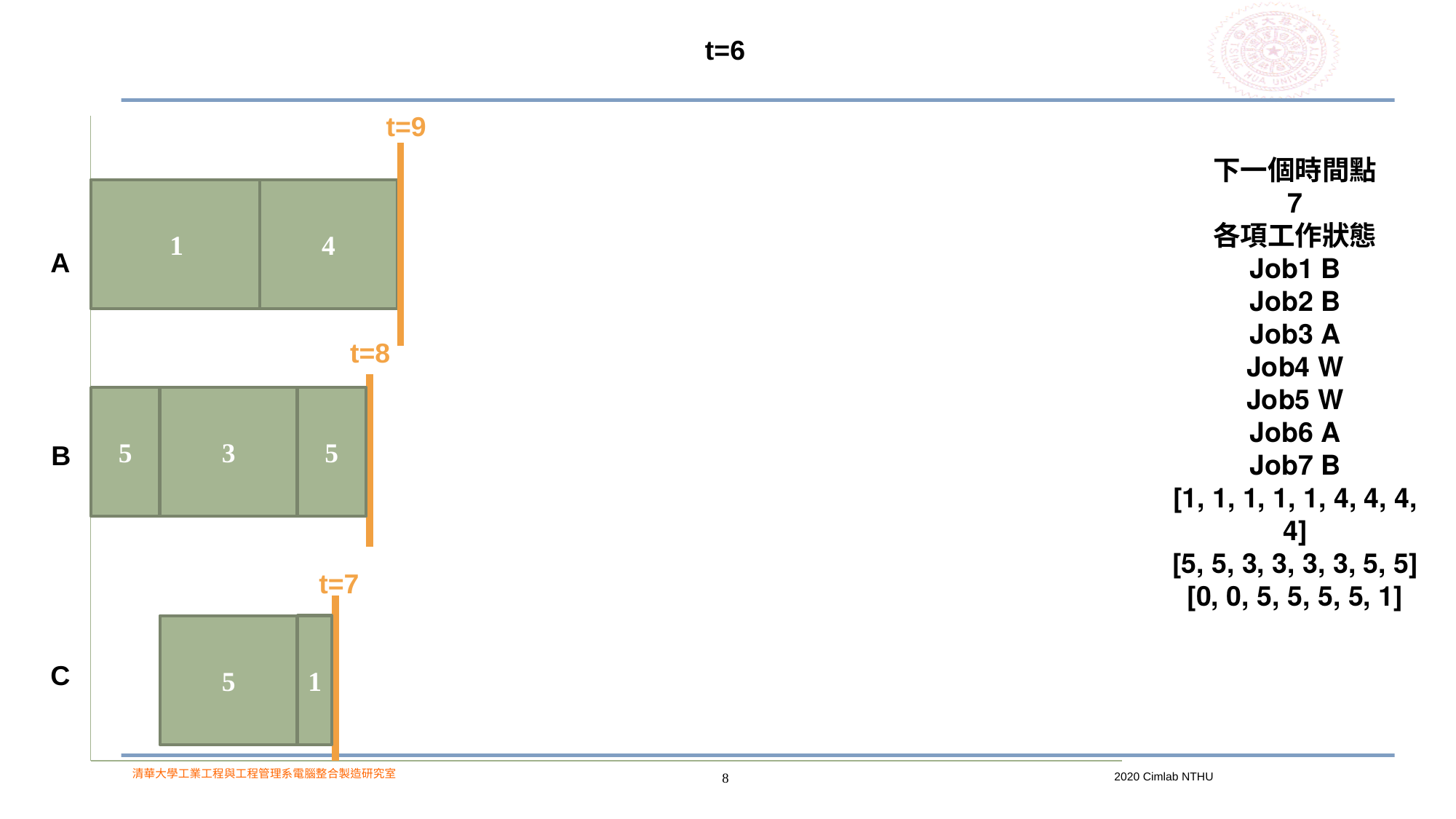

t=6
t=9
1
4
# 下一個時間點 7 各項工作狀態 Job1 B Job2 B Job3 A Job4 W Job5 W Job6 A Job7 B [1, 1, 1, 1, 1, 4, 4, 4, 4] [5, 5, 3, 3, 3, 3, 5, 5] [0, 0, 5, 5, 5, 5, 1]
A
t=8
5
5
3
B
t=7
1
5
C